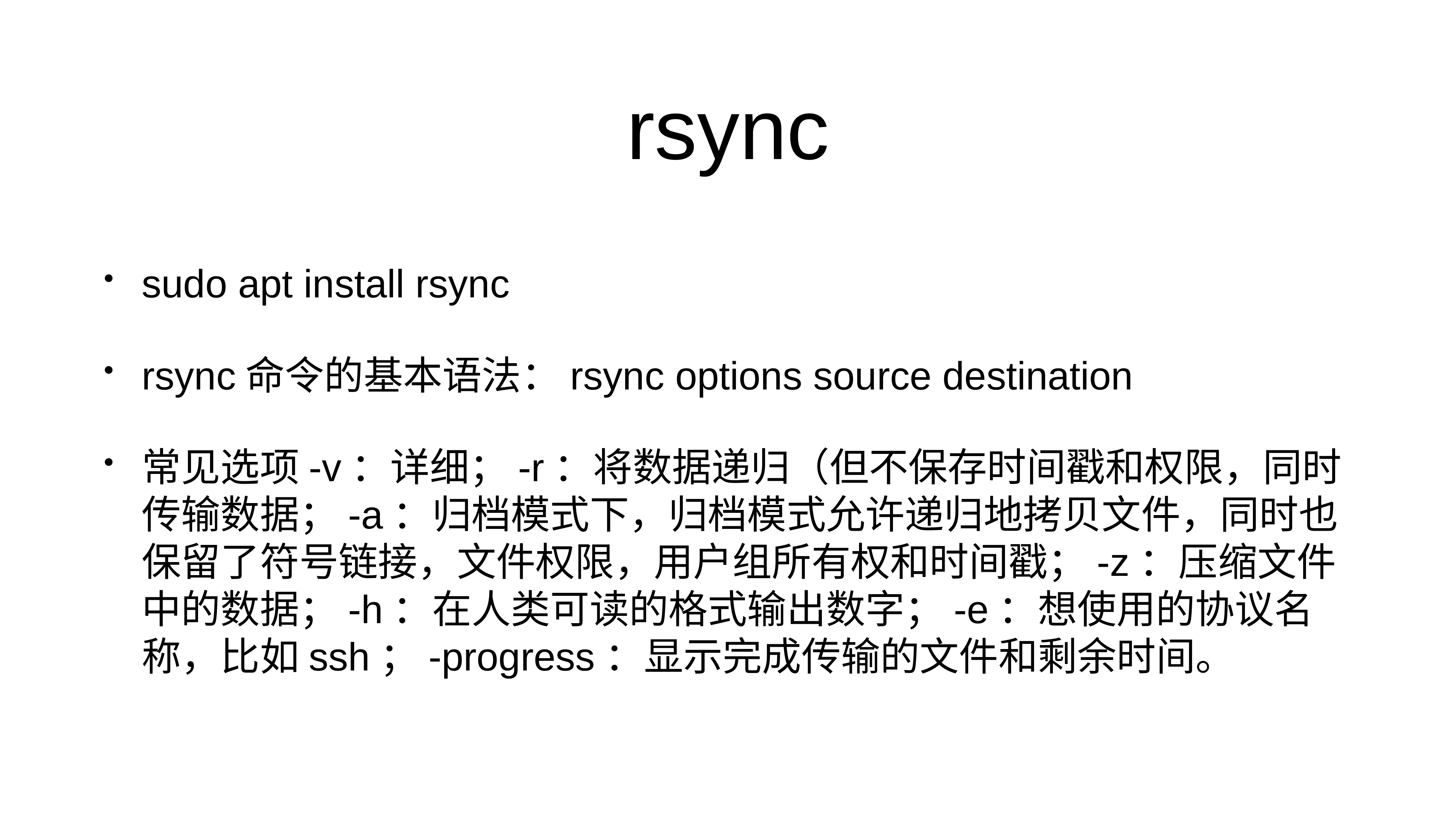

# rsync
sudo apt install rsync
rsync命令的基本语法：rsync options source destination
常见选项-v：详细；-r：将数据递归（但不保存时间戳和权限，同时传输数据；-a：归档模式下，归档模式允许递归地拷贝文件，同时也保留了符号链接，文件权限，用户组所有权和时间戳；-z：压缩文件中的数据；-h：在人类可读的格式输出数字；-e：想使用的协议名称，比如ssh；-progress：显示完成传输的文件和剩余时间。